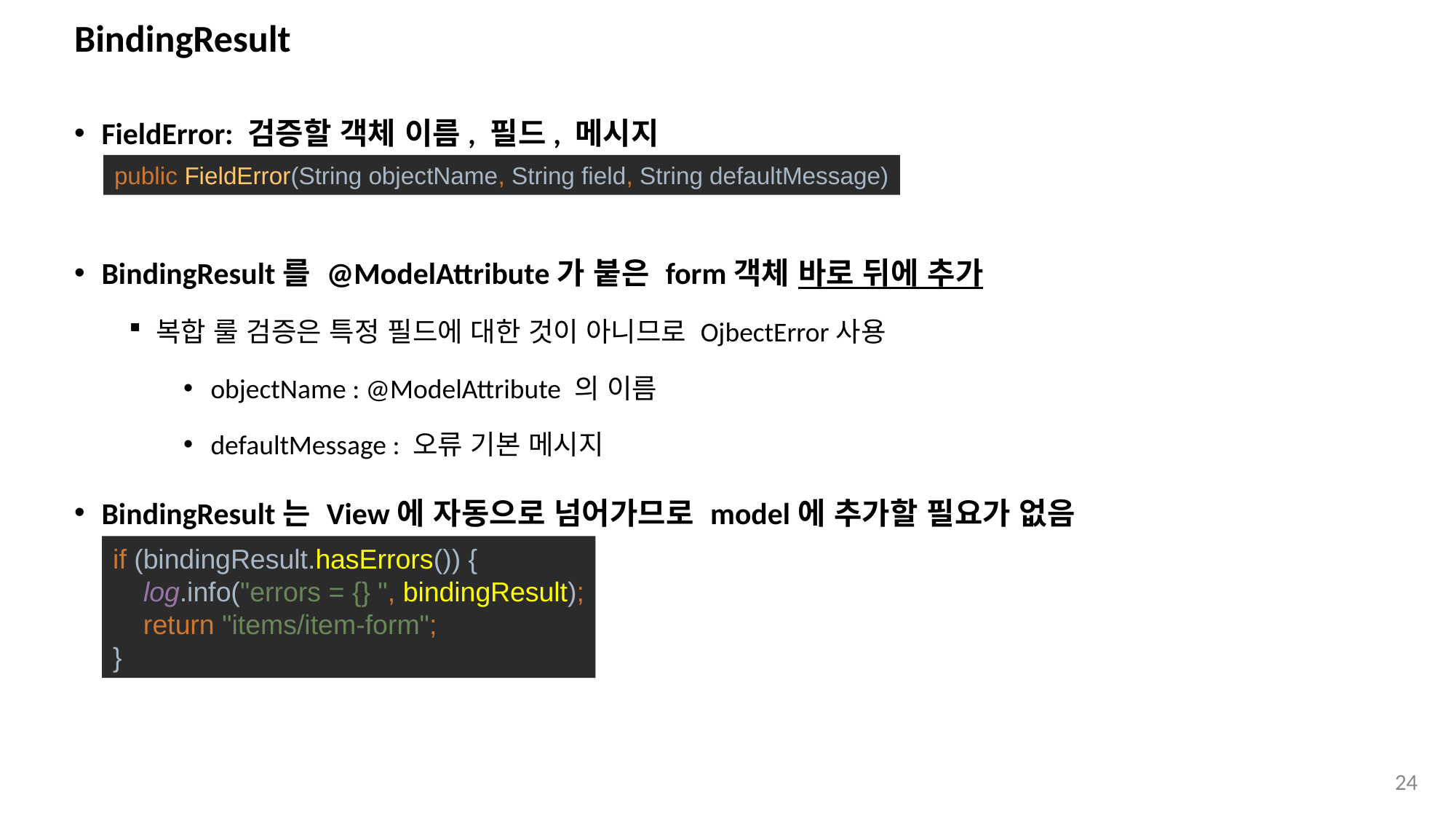

# BindingResult
FieldError: 검증할 객체 이름, 필드, 메시지

BindingResult를 @ModelAttribute가 붙은 form객체 바로 뒤에 추가
복합 룰 검증은 특정 필드에 대한 것이 아니므로 OjbectError사용
objectName : @ModelAttribute 의 이름
defaultMessage : 오류 기본 메시지
BindingResult는 View에 자동으로 넘어가므로 model에 추가할 필요가 없음

public FieldError(String objectName, String field, String defaultMessage)
if (bindingResult.hasErrors()) {
    log.info("errors = {} ", bindingResult);
    return "items/item-form";
}
24